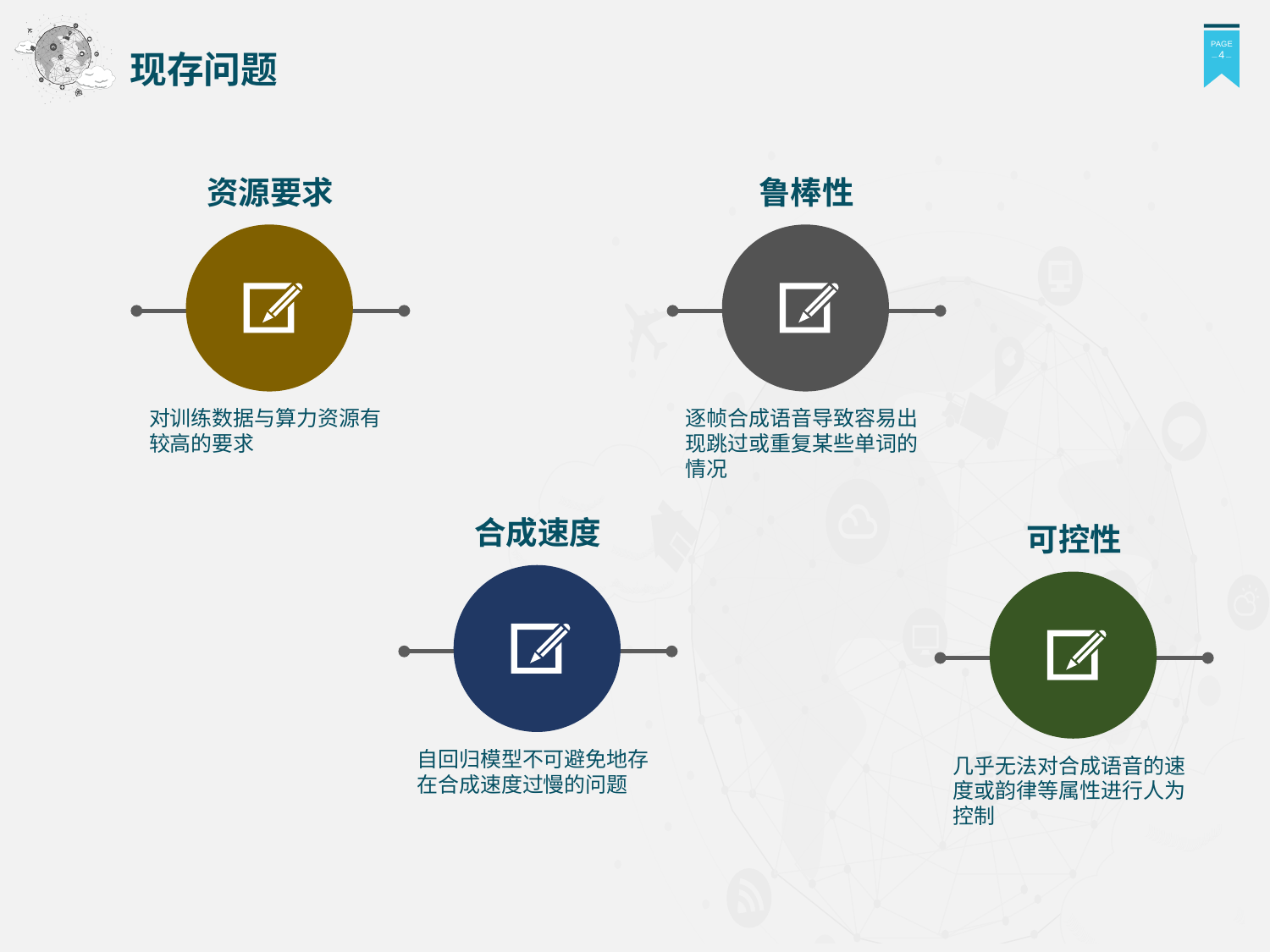

现存问题
资源要求

对训练数据与算力资源有较高的要求
鲁棒性

逐帧合成语音导致容易出现跳过或重复某些单词的情况
合成速度

自回归模型不可避免地存在合成速度过慢的问题
可控性

几乎无法对合成语音的速度或韵律等属性进行人为控制